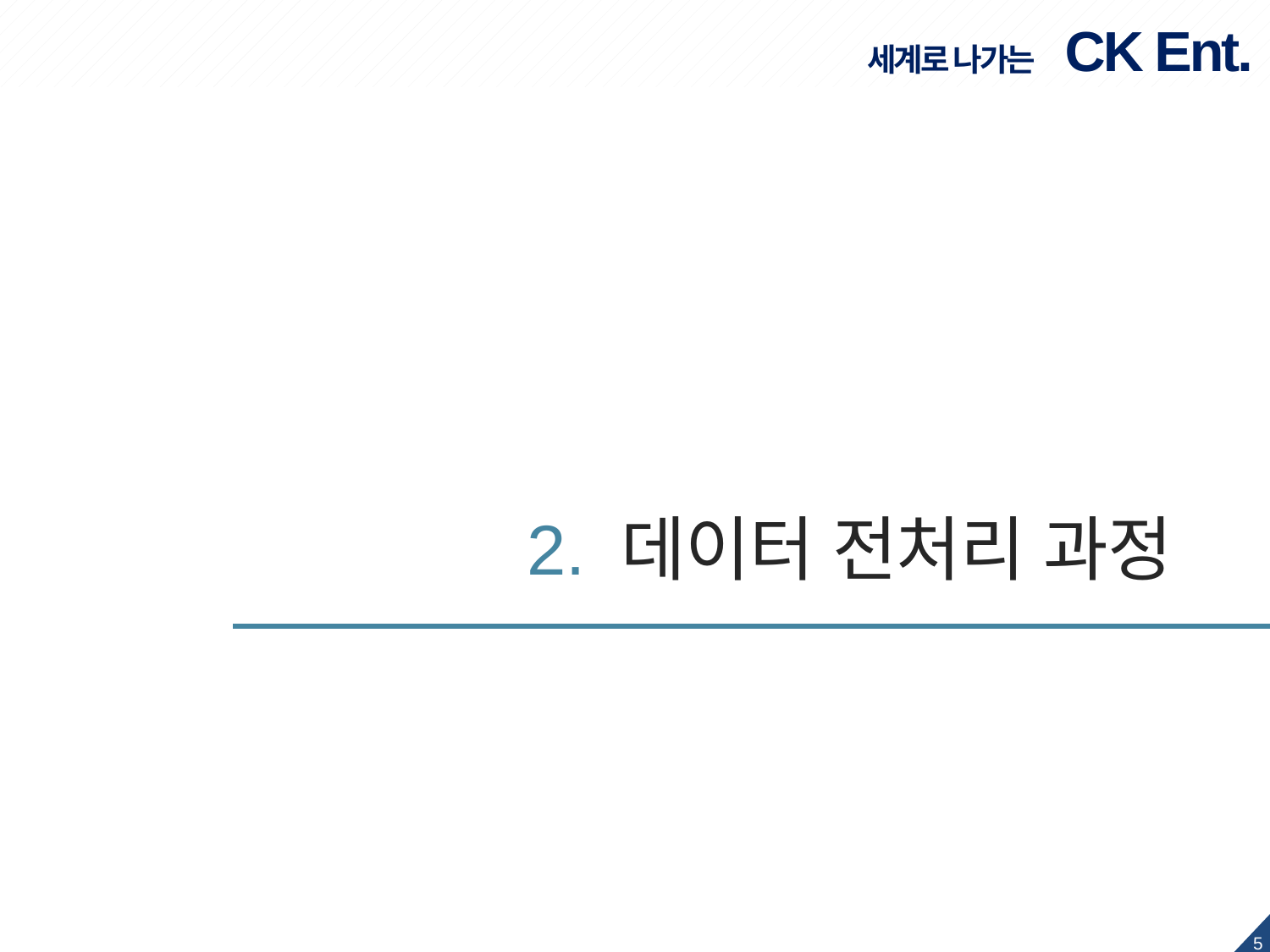

세계로 나가는 CK Ent.

2. 데이터 전처리 과정